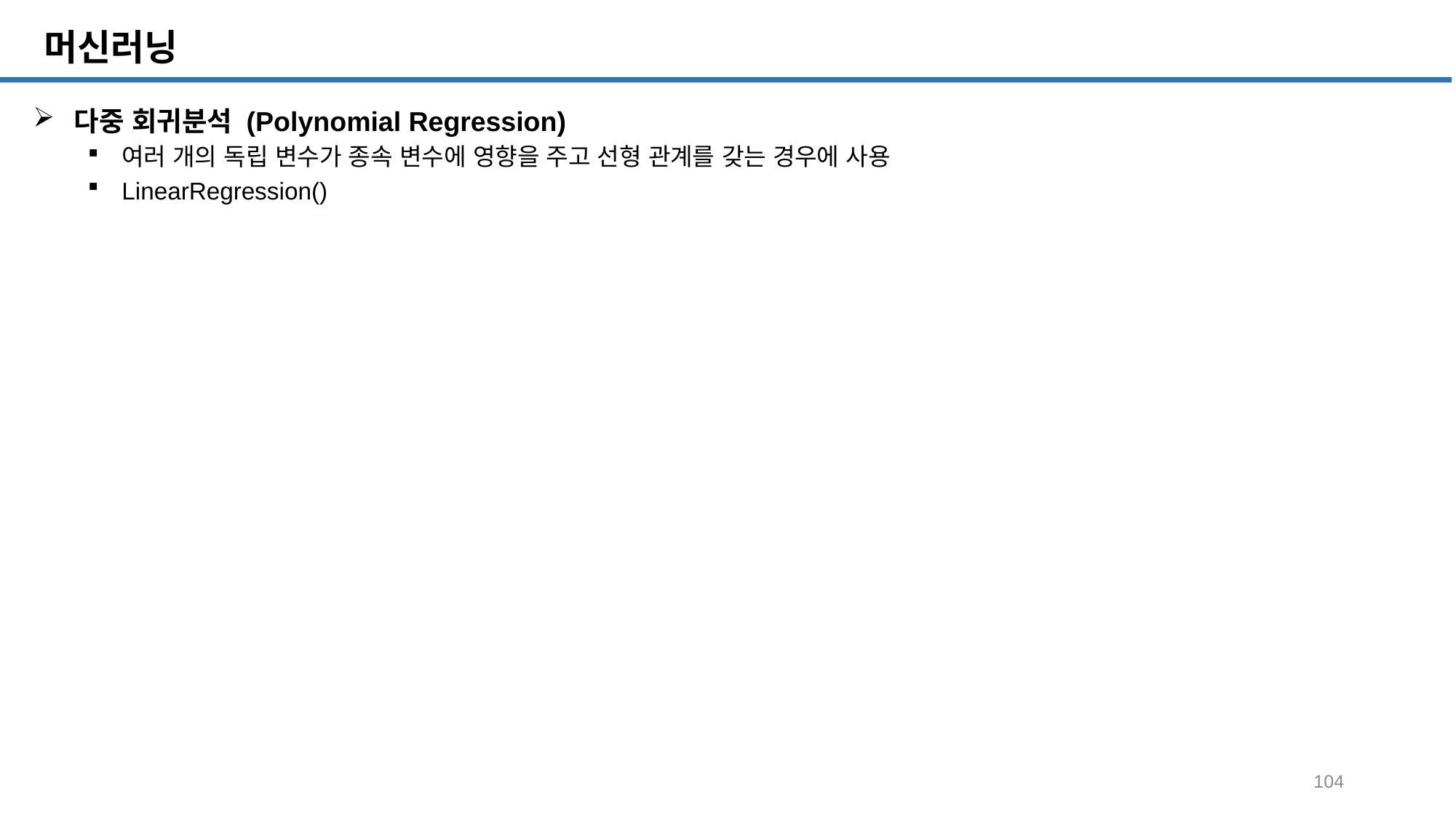

SQL 튜닝 개요
# 머신러닝

다중 회귀분석 (Polynomial Regression)
여러 개의 독립 변수가 종속 변수에 영향을 주고 선형 관계를 갖는 경우에 사용
LinearRegression()
104